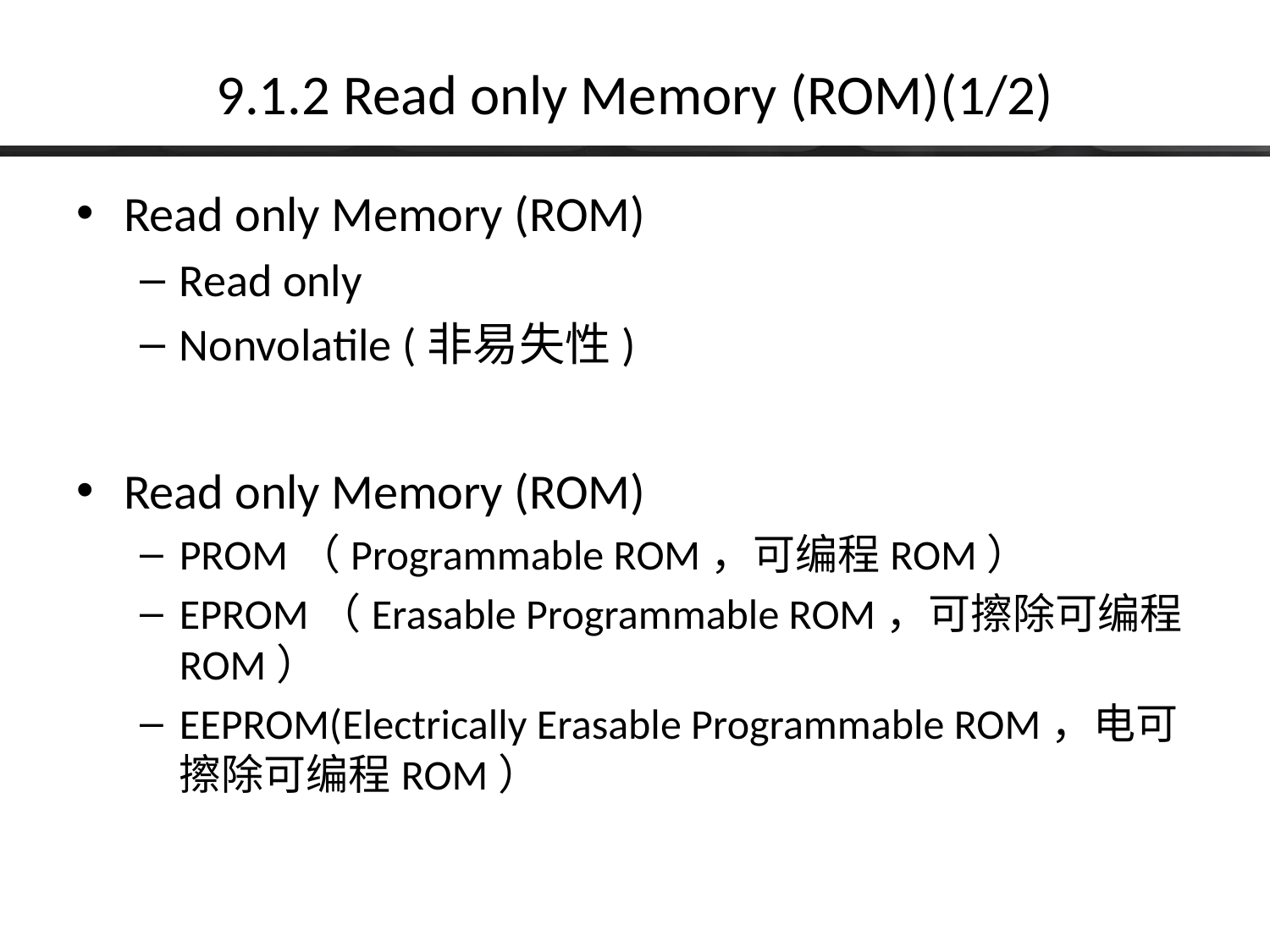

# 9.1.2 Read only Memory (ROM)(1/2)
Read only Memory (ROM)
Read only
Nonvolatile (非易失性)

Read only Memory (ROM)
PROM（Programmable ROM，可编程ROM）
EPROM（Erasable Programmable ROM，可擦除可编程ROM）
EEPROM(Electrically Erasable Programmable ROM，电可擦除可编程ROM）